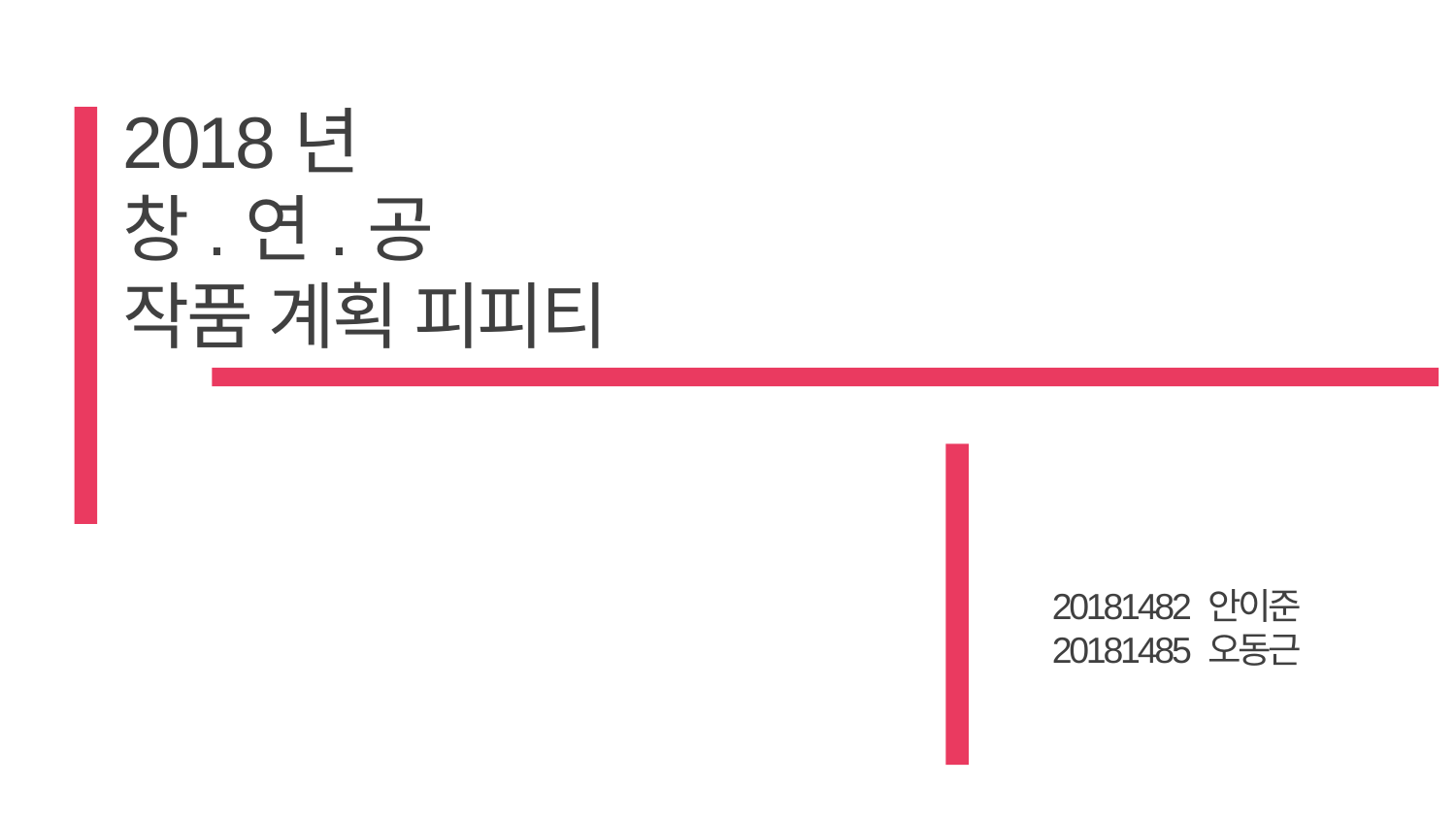

2018년
창.연.공
작품 계획 피피티

20181482 안이준
20181485 오동근